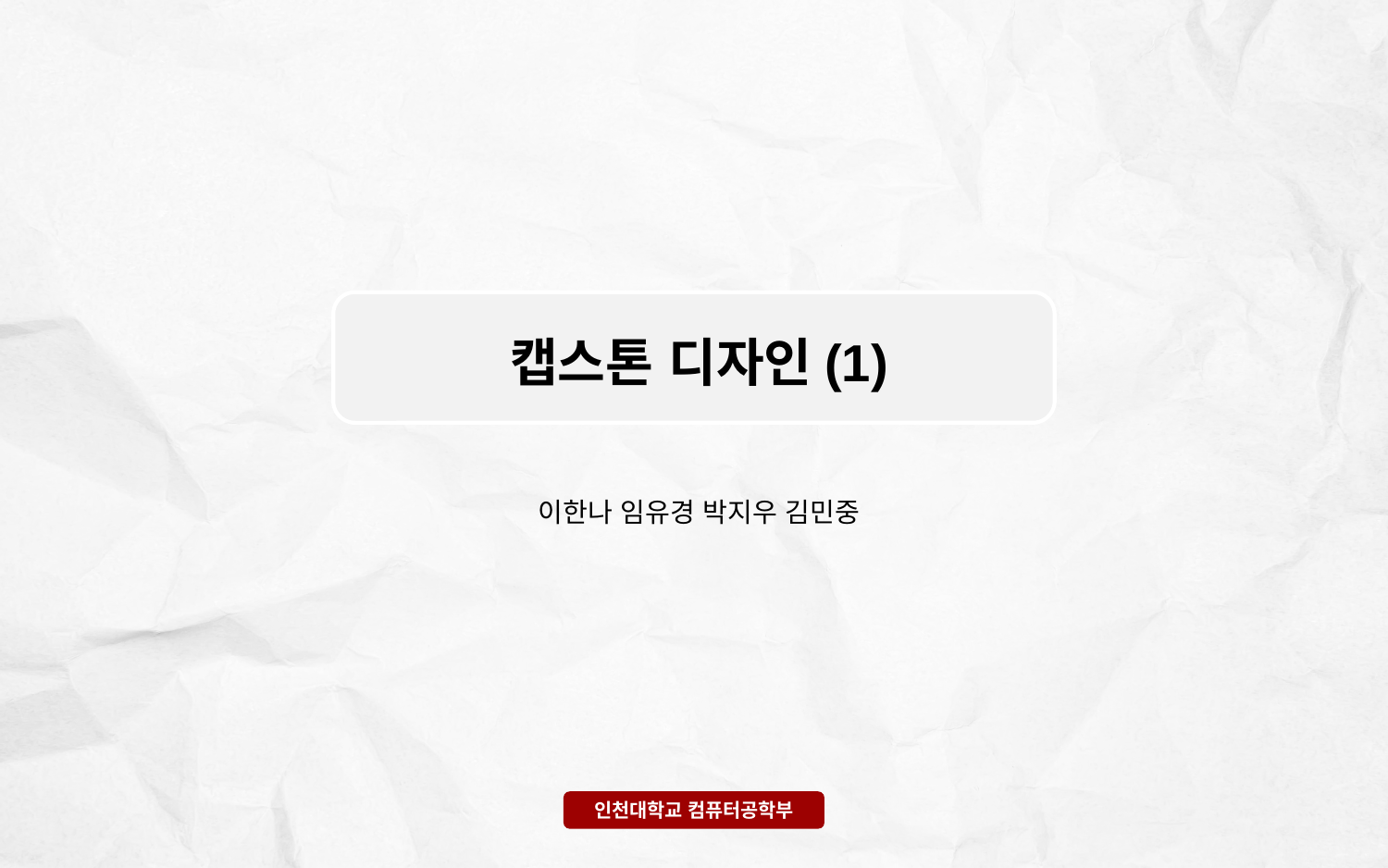

캡스톤 디자인(1)
이한나 임유경 박지우 김민중
인천대학교 컴퓨터공학부